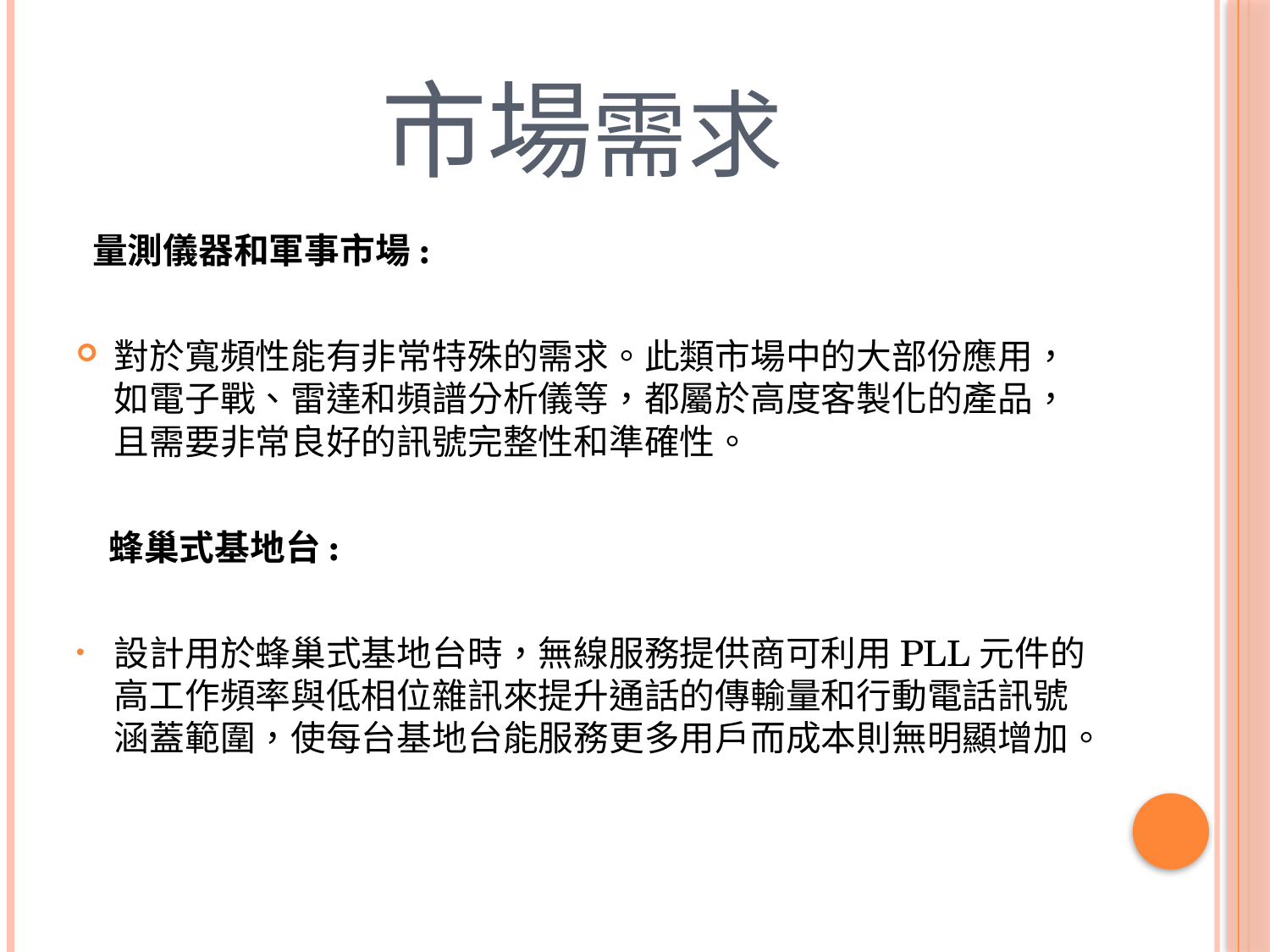

# 市場需求
 量測儀器和軍事市場:

對於寬頻性能有非常特殊的需求。此類市場中的大部份應用，如電子戰、雷達和頻譜分析儀等，都屬於高度客製化的產品，且需要非常良好的訊號完整性和準確性。

   蜂巢式基地台:

設計用於蜂巢式基地台時，無線服務提供商可利用PLL元件的高工作頻率與低相位雜訊來提升通話的傳輸量和行動電話訊號涵蓋範圍，使每台基地台能服務更多用戶而成本則無明顯增加。